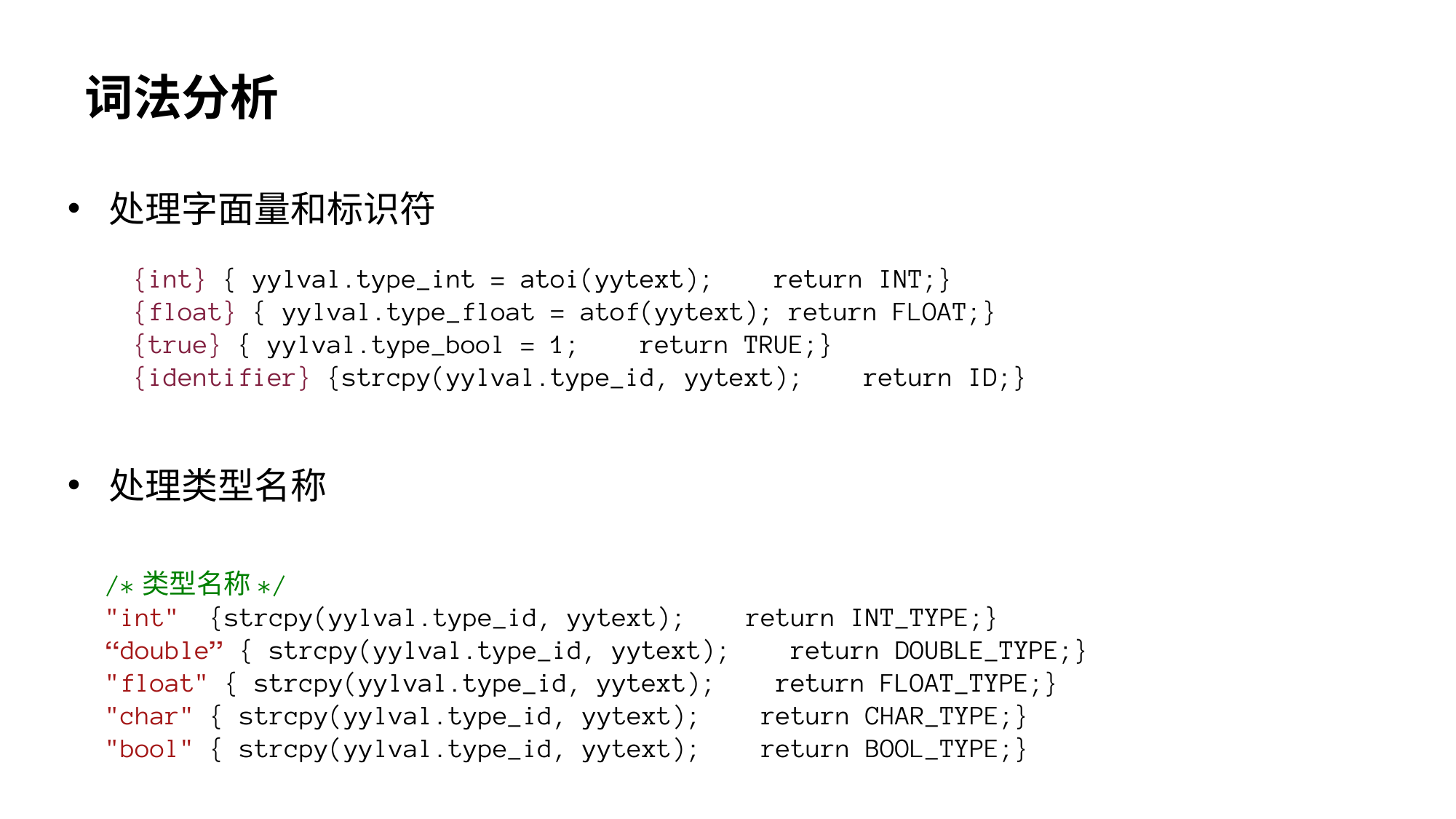

词法分析
处理字面量和标识符
{int} { yylval.type_int = atoi(yytext);    return INT;}
{float} { yylval.type_float = atof(yytext);  return FLOAT;}
{true} { yylval.type_bool = 1;    return TRUE;}
{identifier} {strcpy(yylval.type_id, yytext);    return ID;}
处理类型名称
/*类型名称*/
"int"  {strcpy(yylval.type_id, yytext);    return INT_TYPE;}
“double” { strcpy(yylval.type_id, yytext);    return DOUBLE_TYPE;}
"float" { strcpy(yylval.type_id, yytext);    return FLOAT_TYPE;}
"char" { strcpy(yylval.type_id, yytext);    return CHAR_TYPE;}
"bool" { strcpy(yylval.type_id, yytext);    return BOOL_TYPE;}